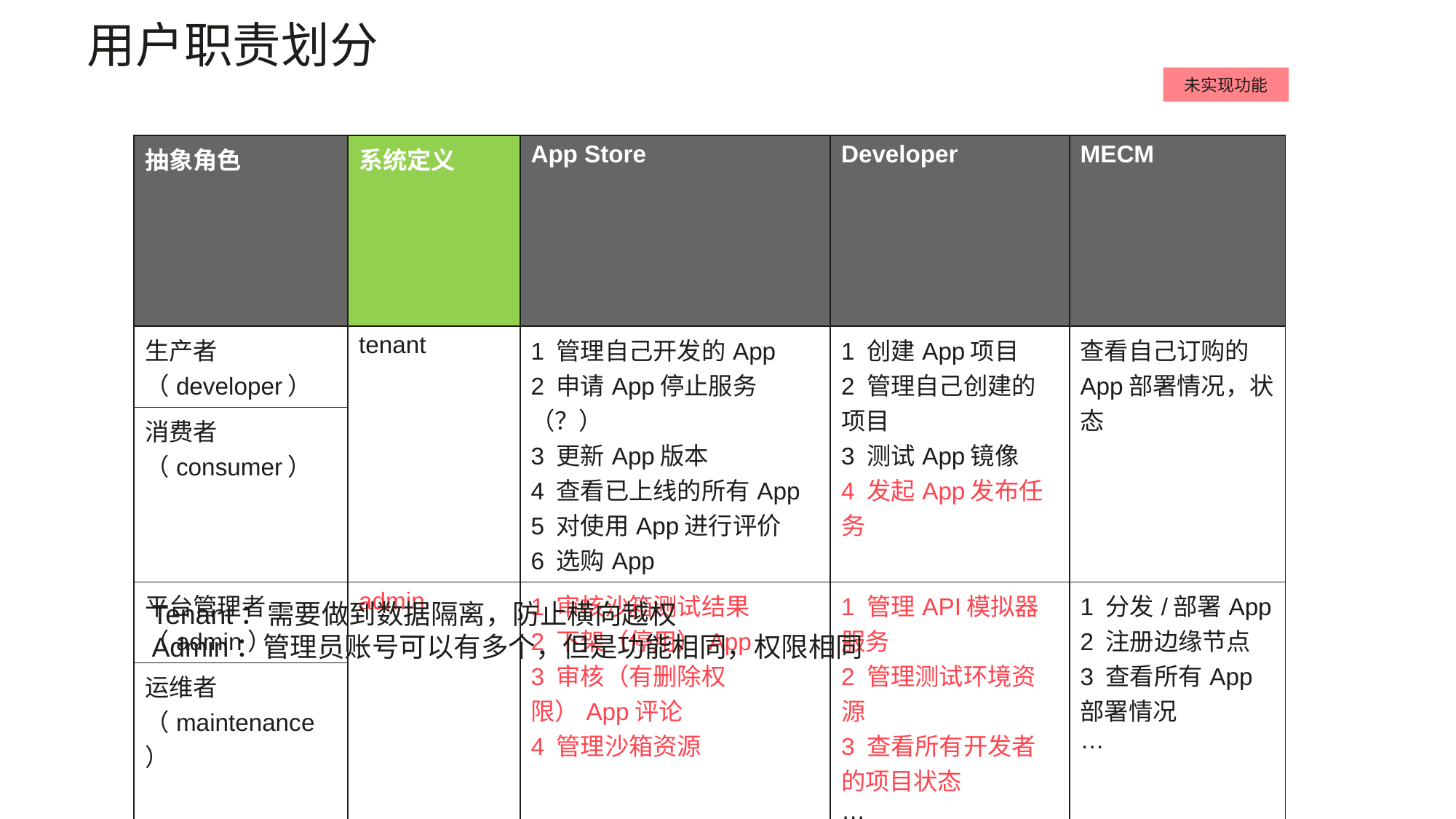

用户职责划分
未实现功能
| 抽象角色 | 系统定义 | App Store | Developer | MECM |
| --- | --- | --- | --- | --- |
| 生产者（developer） | tenant | 1 管理自己开发的App 2 申请App停止服务（？） 3 更新App版本 4 查看已上线的所有App 5 对使用App进行评价 6 选购App | 1 创建App项目 2 管理自己创建的项目 3 测试App镜像 4 发起App发布任务 | 查看自己订购的App部署情况，状态 |
| 消费者（consumer） |  |  |  |  |
| 平台管理者（admin） | admin | 1 审核沙箱测试结果 2 下架（停用）App 3 审核（有删除权限）App评论 4 管理沙箱资源 | 1 管理API模拟器服务 2 管理测试环境资源 3 查看所有开发者的项目状态 … | 1 分发/部署App 2 注册边缘节点 3 查看所有App部署情况 … |
| 运维者（maintenance） |  |  |  |  |
Tenant：需要做到数据隔离，防止横向越权
Admin：管理员账号可以有多个，但是功能相同，权限相同